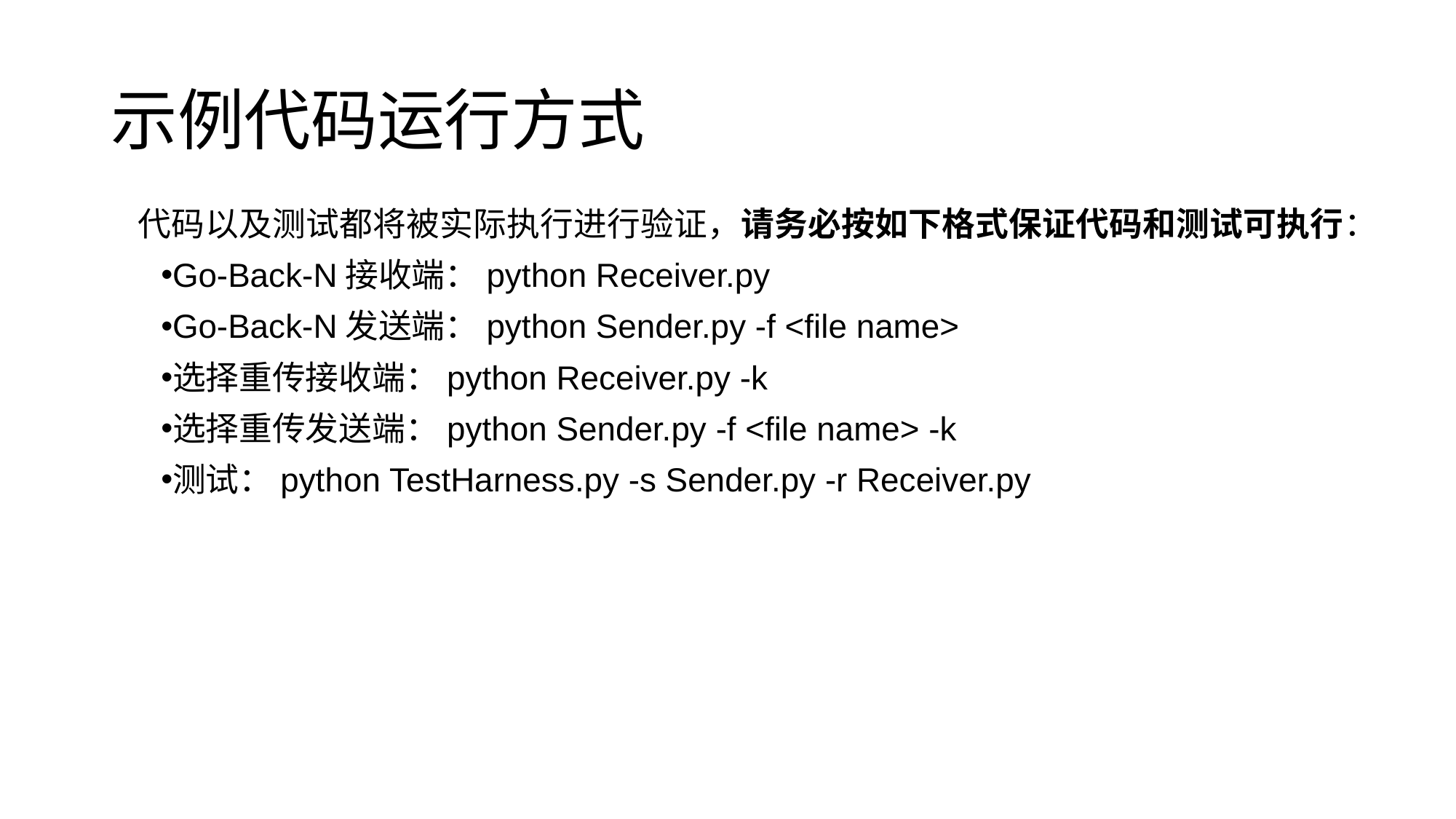

# 示例代码运行方式
代码以及测试都将被实际执行进行验证，请务必按如下格式保证代码和测试可执行：
Go-Back-N接收端：python Receiver.py
Go-Back-N发送端：python Sender.py -f <file name>
选择重传接收端：python Receiver.py -k
选择重传发送端：python Sender.py -f <file name> -k
测试：python TestHarness.py -s Sender.py -r Receiver.py